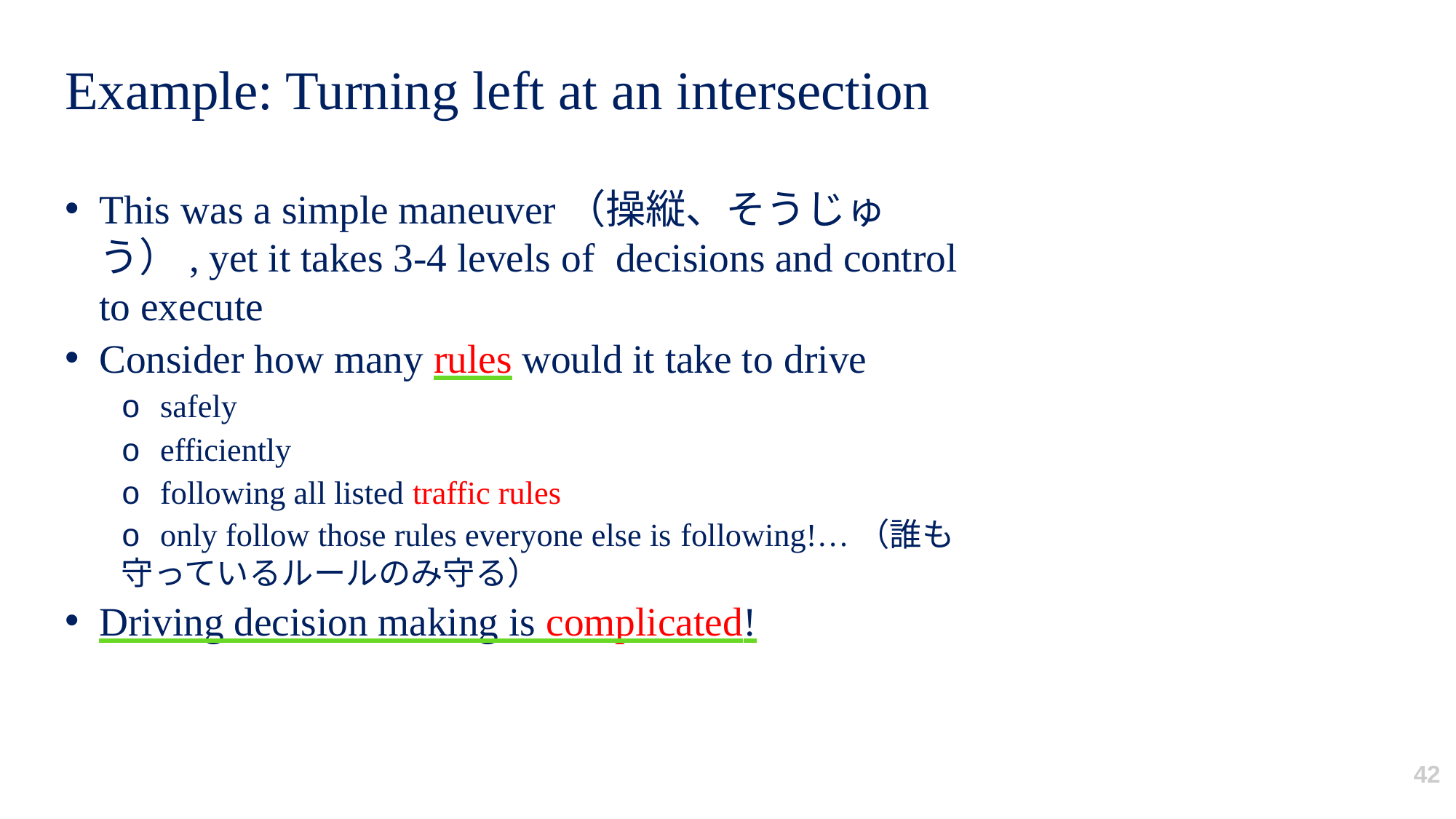

# Example: Turning left at an intersection
This was a simple maneuver（操縦、そうじゅう）, yet it takes 3-4 levels of  decisions and control to execute
Consider how many rules would it take to drive
o safely
o efficiently
o following all listed traffic rules
o only follow those rules everyone else is following!…（誰も守っているルールのみ守る）
Driving decision making is complicated!
42